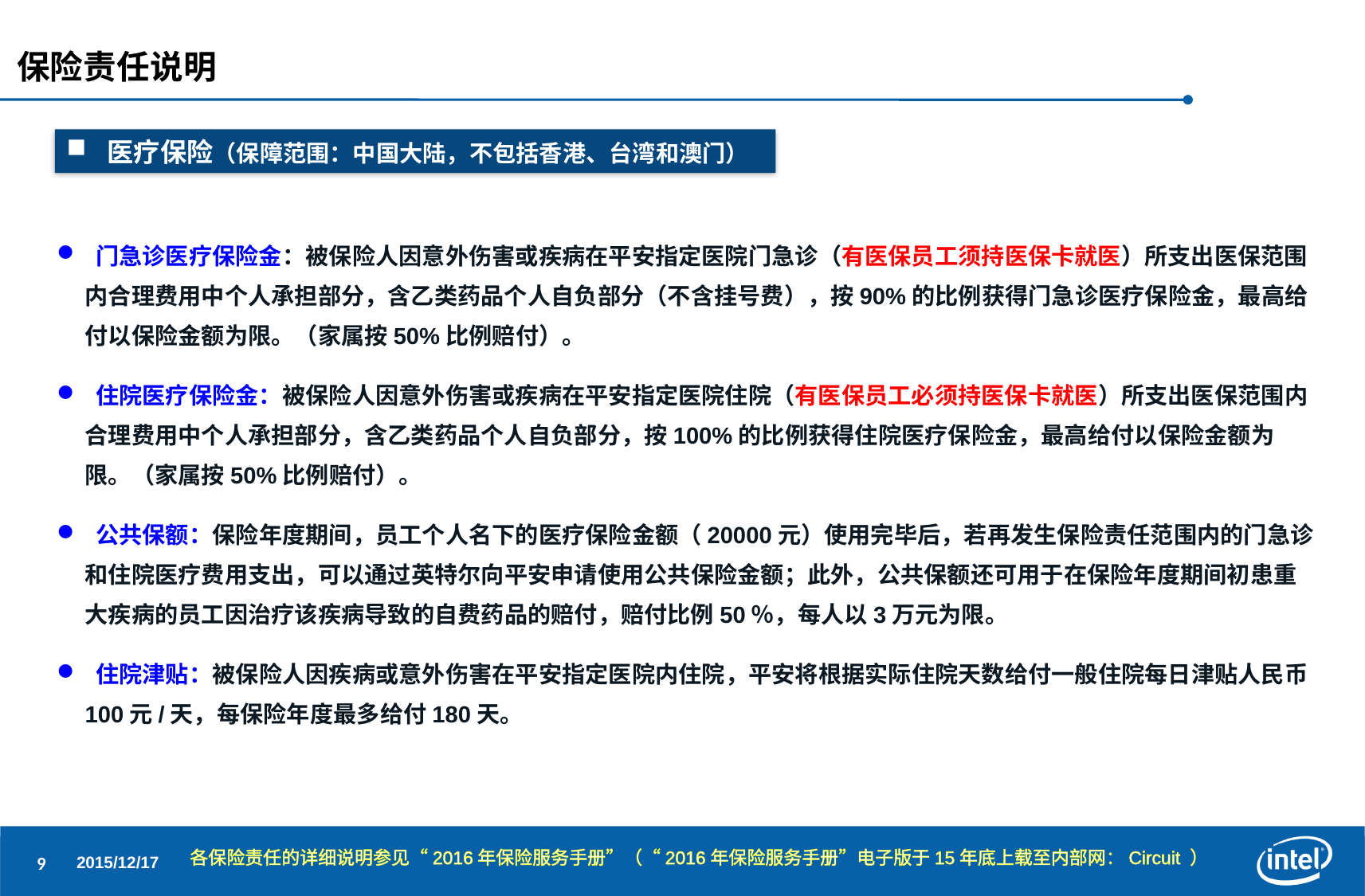

保险责任说明
 医疗保险（保障范围：中国大陆，不包括香港、台湾和澳门）
 门急诊医疗保险金：被保险人因意外伤害或疾病在平安指定医院门急诊（有医保员工须持医保卡就医）所支出医保范围内合理费用中个人承担部分，含乙类药品个人自负部分（不含挂号费），按90%的比例获得门急诊医疗保险金，最高给付以保险金额为限。（家属按50%比例赔付）。
 住院医疗保险金：被保险人因意外伤害或疾病在平安指定医院住院（有医保员工必须持医保卡就医）所支出医保范围内合理费用中个人承担部分，含乙类药品个人自负部分，按100%的比例获得住院医疗保险金，最高给付以保险金额为限。（家属按50%比例赔付）。
 公共保额：保险年度期间，员工个人名下的医疗保险金额（20000元）使用完毕后，若再发生保险责任范围内的门急诊和住院医疗费用支出，可以通过英特尔向平安申请使用公共保险金额；此外，公共保额还可用于在保险年度期间初患重大疾病的员工因治疗该疾病导致的自费药品的赔付，赔付比例50％，每人以3万元为限。
 住院津贴：被保险人因疾病或意外伤害在平安指定医院内住院，平安将根据实际住院天数给付一般住院每日津贴人民币100元/天，每保险年度最多给付180天。
各保险责任的详细说明参见“2016年保险服务手册”（“2016年保险服务手册”电子版于15年底上载至内部网：Circuit ）
9
2015/12/17